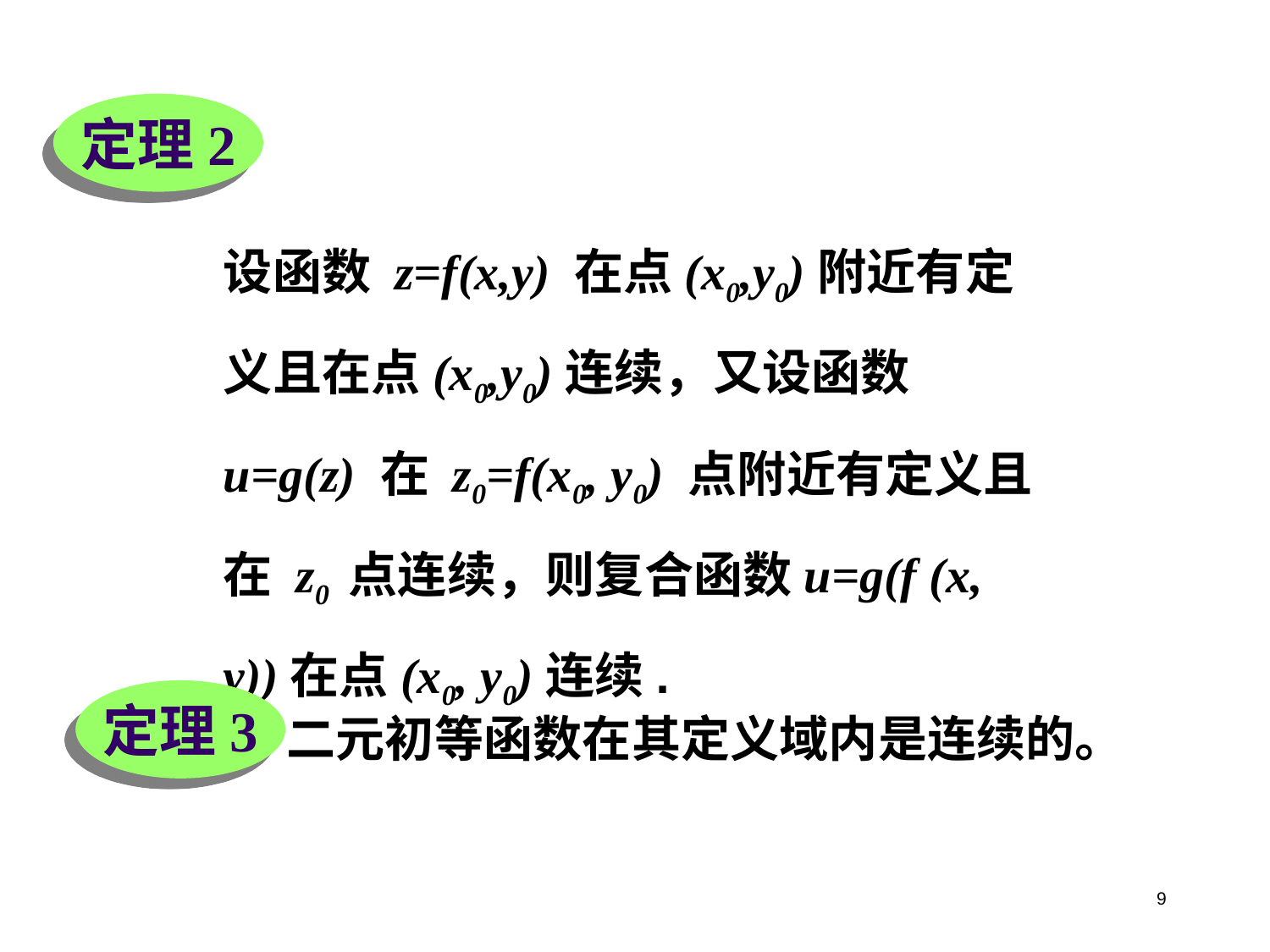

定理2
设函数 z=f(x,y) 在点(x0,y0)附近有定义且在点(x0,y0)连续，又设函数u=g(z) 在 z0=f(x0, y0) 点附近有定义且在 z0 点连续，则复合函数u=g(f (x, y))在点(x0, y0)连续.
定理3
二元初等函数在其定义域内是连续的。
9